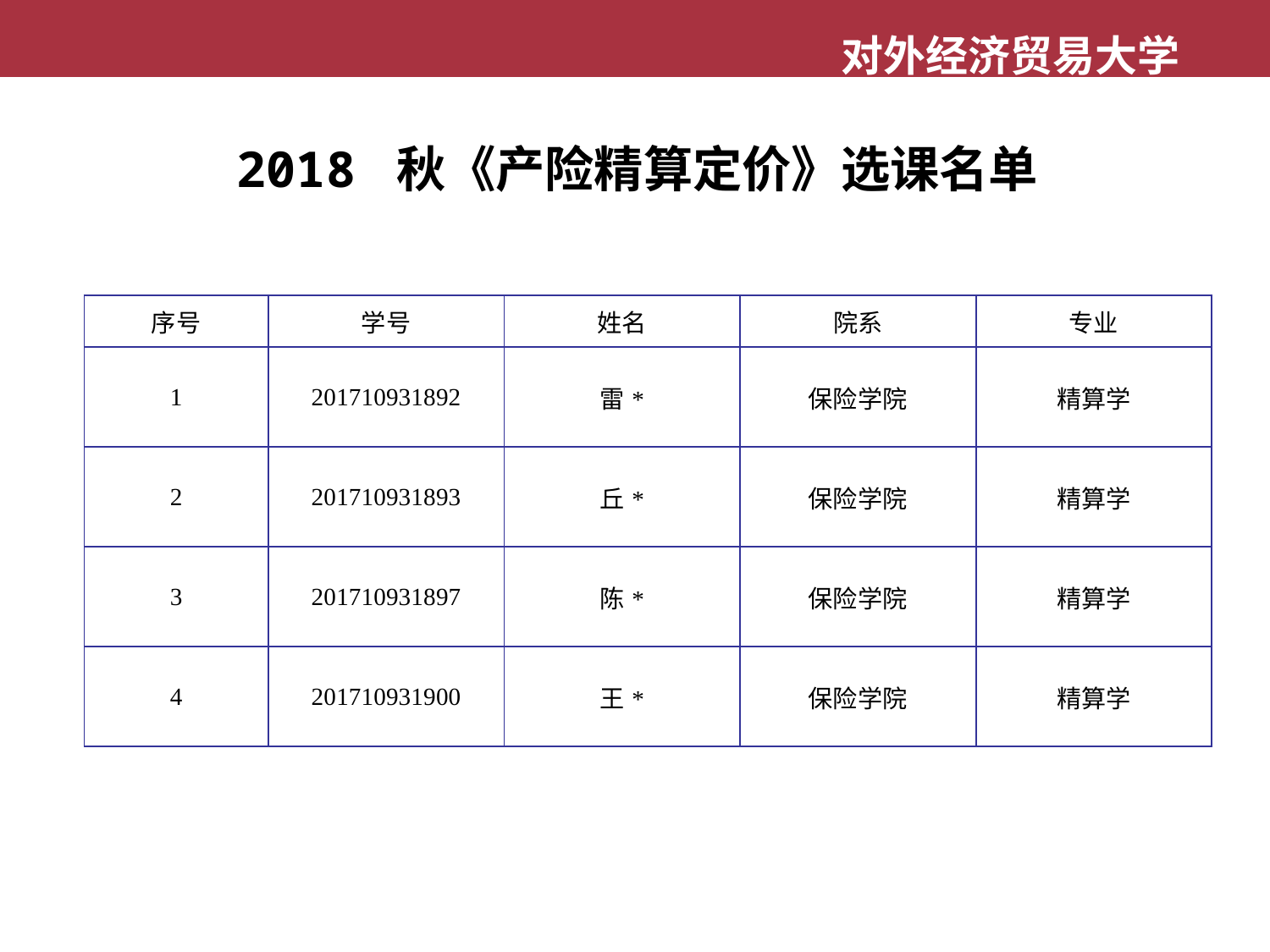

2018 秋《产险精算定价》选课名单
| 序号 | 学号 | 姓名 | 院系 | 专业 |
| --- | --- | --- | --- | --- |
| 1 | 201710931892 | 雷\* | 保险学院 | 精算学 |
| 2 | 201710931893 | 丘\* | 保险学院 | 精算学 |
| 3 | 201710931897 | 陈\* | 保险学院 | 精算学 |
| 4 | 201710931900 | 王\* | 保险学院 | 精算学 |